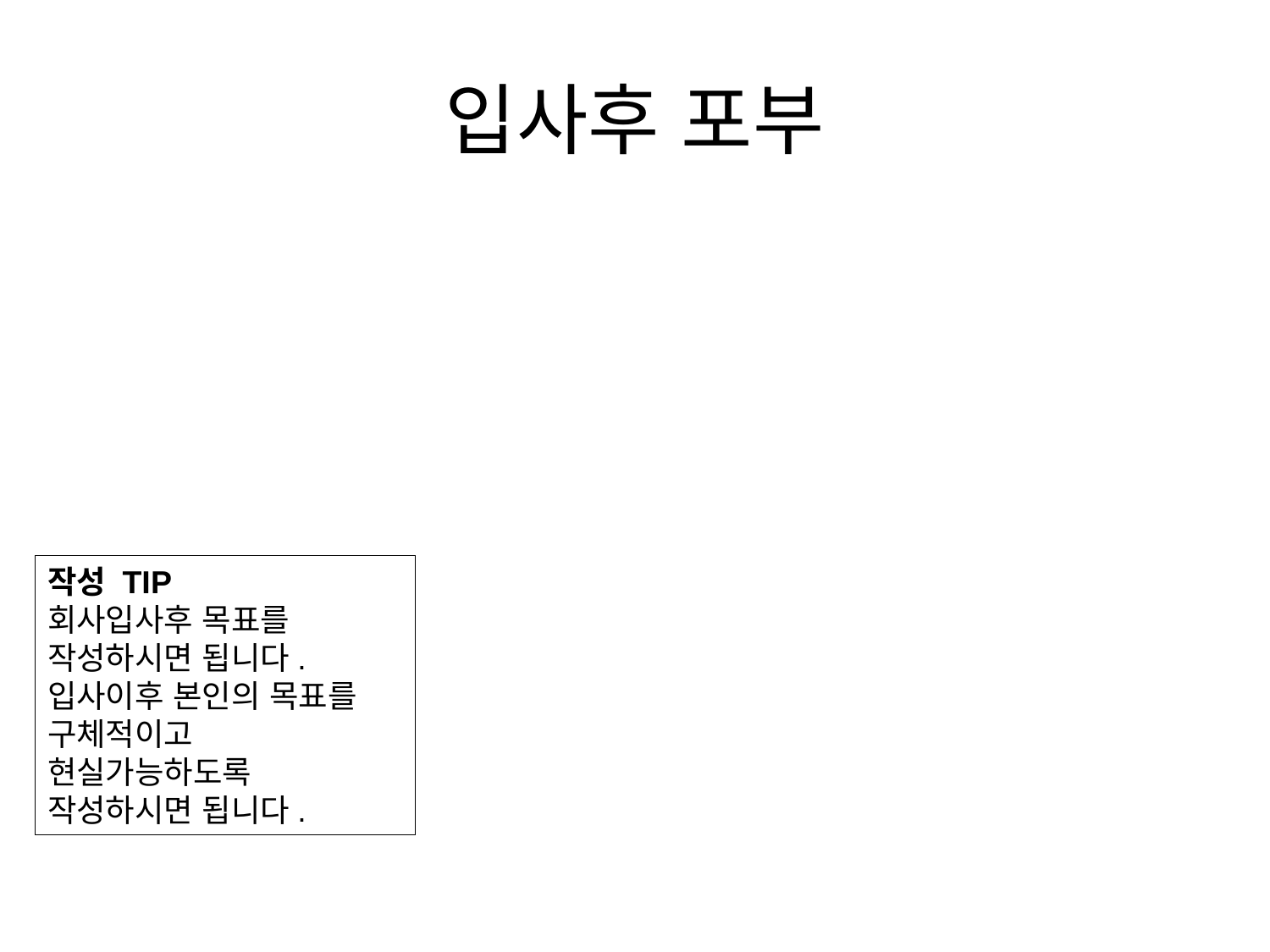

# 입사후 포부
작성 TIP
회사입사후 목표를 작성하시면 됩니다.
입사이후 본인의 목표를 구체적이고 현실가능하도록 작성하시면 됩니다.